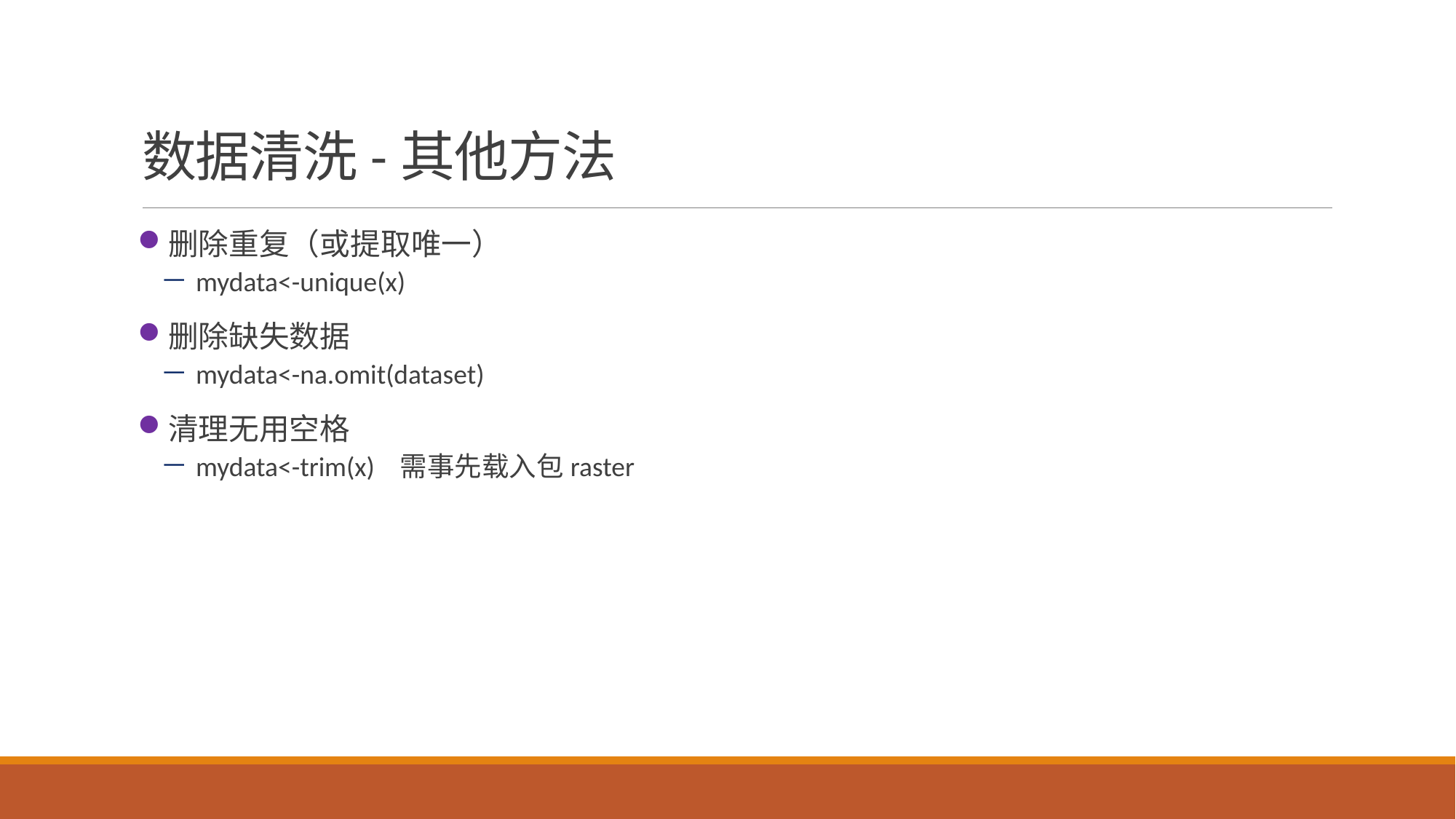

# 数据清洗-其他方法
删除重复（或提取唯一）
mydata<-unique(x)
删除缺失数据
mydata<-na.omit(dataset)
清理无用空格
mydata<-trim(x)   需事先载入包raster